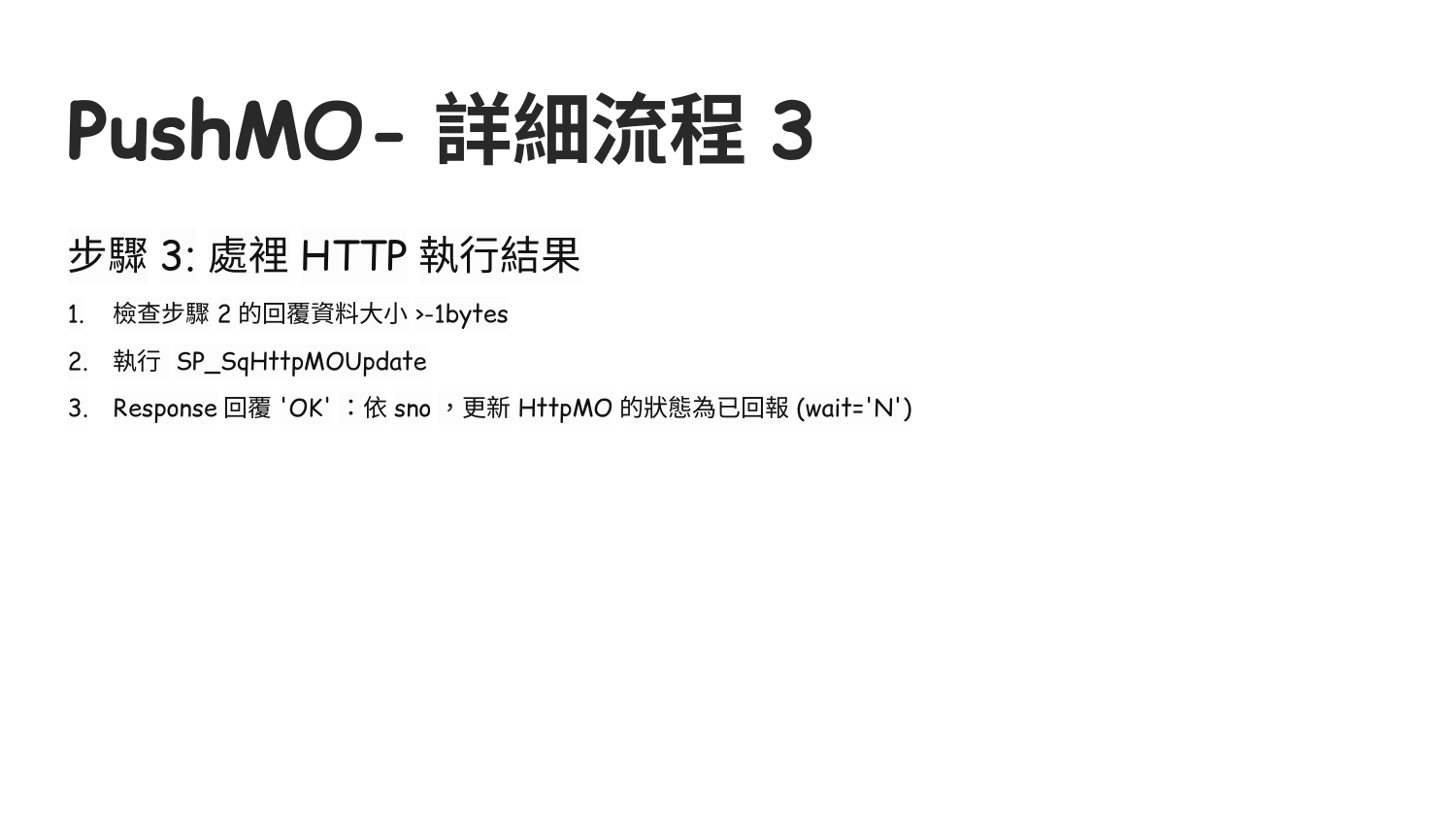

# PushMO-詳細流程3
步驟3:處裡HTTP執行結果
檢查步驟2的回覆資料大小>-1bytes
執行 SP_SqHttpMOUpdate
Response回覆'OK'：依sno，更新HttpMO的狀態為已回報(wait='N')